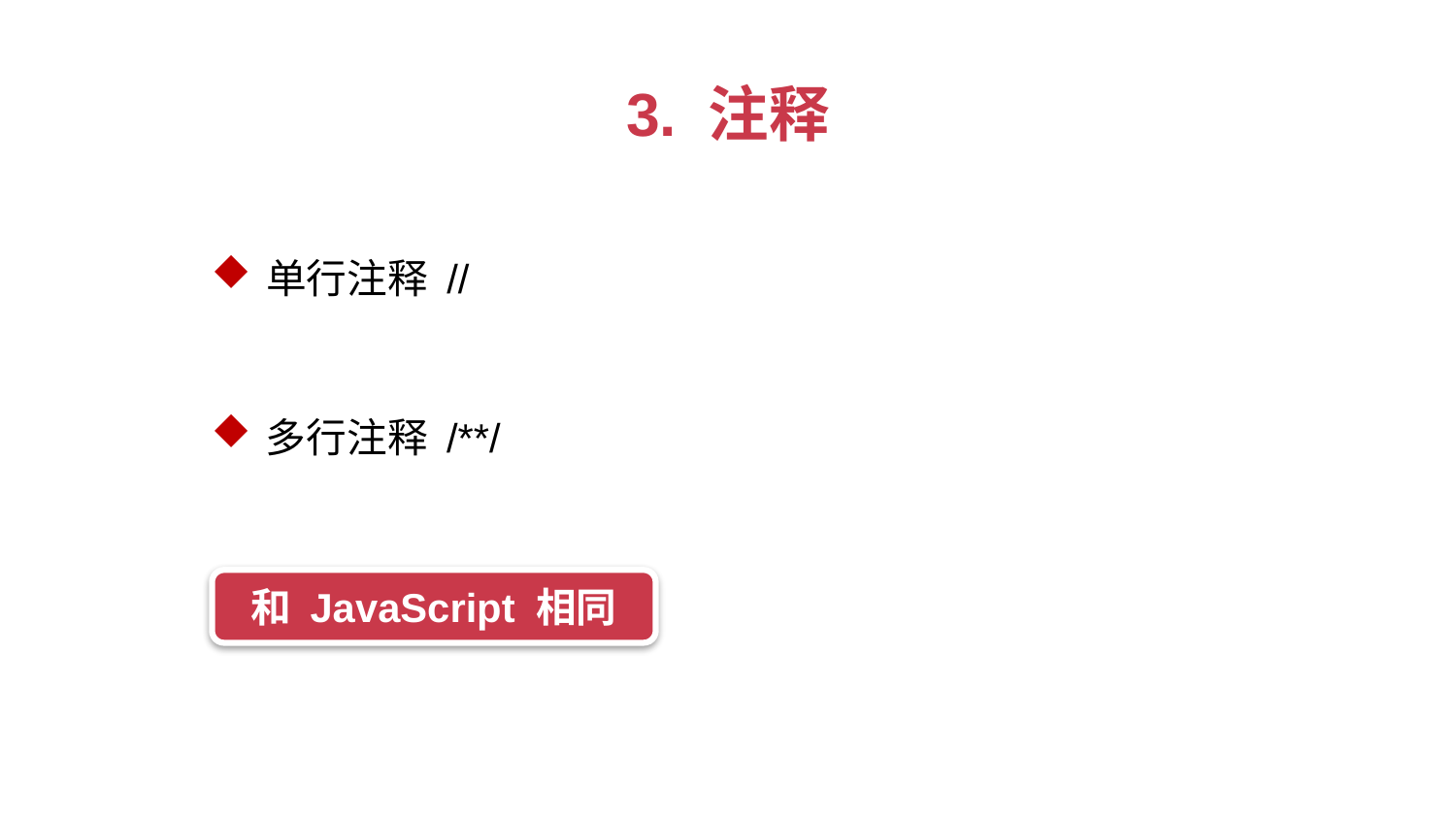

3. 注释
单行注释 //
多行注释 /**/
和 JavaScript 相同